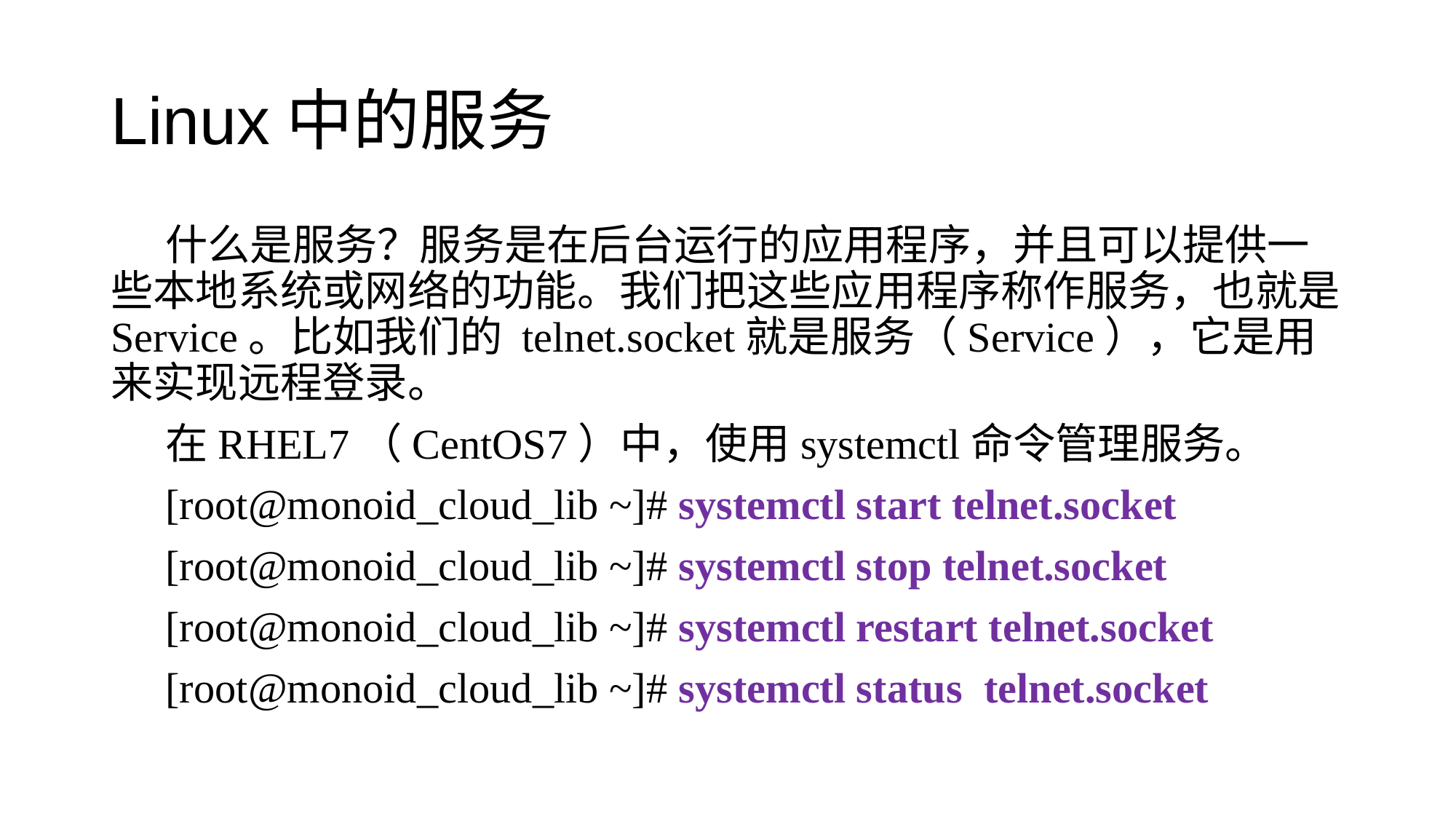

# Linux中的服务
什么是服务？服务是在后台运行的应用程序，并且可以提供一些本地系统或网络的功能。我们把这些应用程序称作服务，也就是 Service。比如我们的 telnet.socket就是服务（Service），它是用来实现远程登录。
在RHEL7（CentOS7）中，使用systemctl命令管理服务。
[root@monoid_cloud_lib ~]# systemctl start telnet.socket
[root@monoid_cloud_lib ~]# systemctl stop telnet.socket
[root@monoid_cloud_lib ~]# systemctl restart telnet.socket
[root@monoid_cloud_lib ~]# systemctl status  telnet.socket